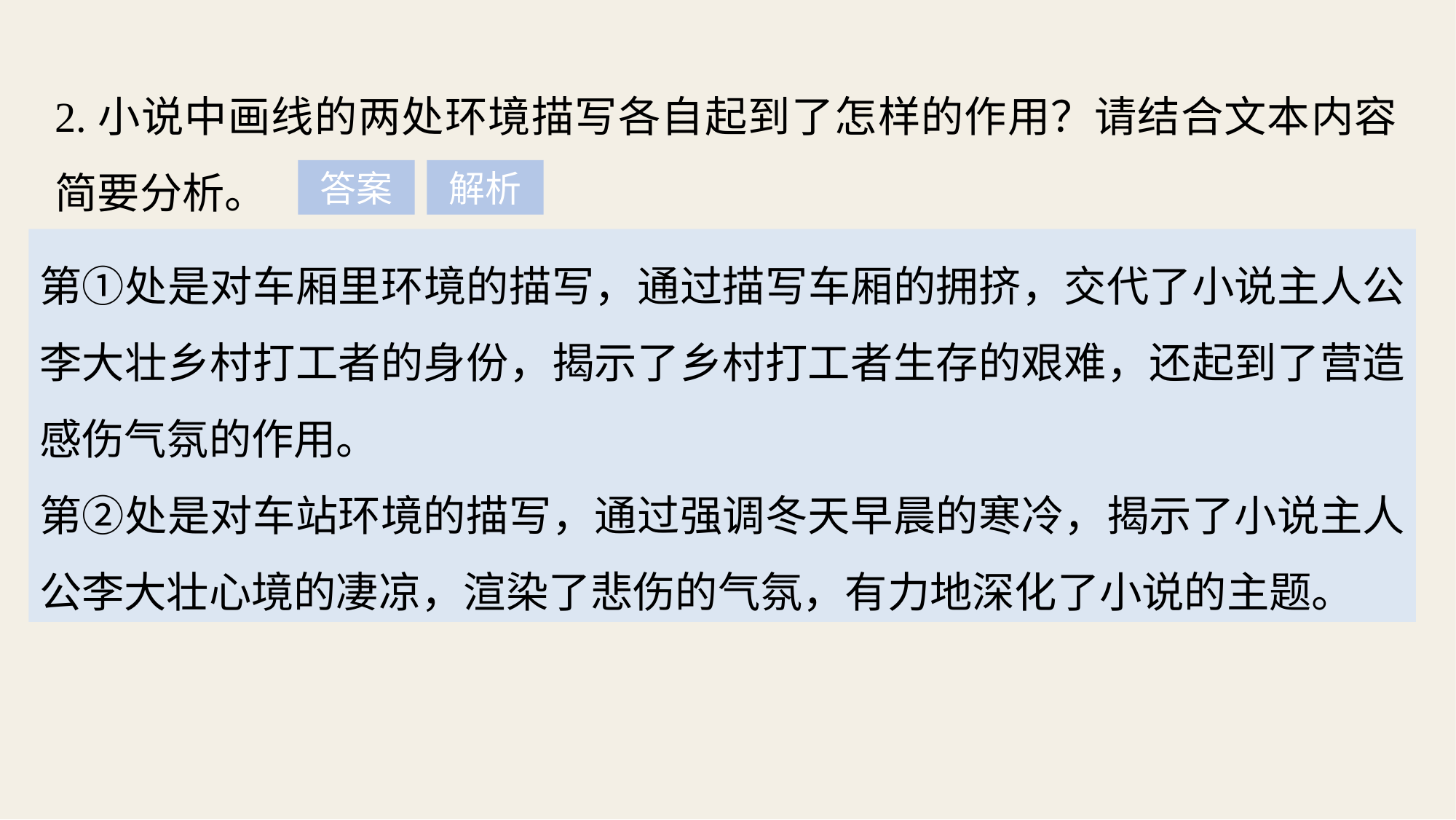

2.小说中画线的两处环境描写各自起到了怎样的作用？请结合文本内容简要分析。
答案
解析
第①处是对车厢里环境的描写，通过描写车厢的拥挤，交代了小说主人公李大壮乡村打工者的身份，揭示了乡村打工者生存的艰难，还起到了营造感伤气氛的作用。
第②处是对车站环境的描写，通过强调冬天早晨的寒冷，揭示了小说主人公李大壮心境的凄凉，渲染了悲伤的气氛，有力地深化了小说的主题。